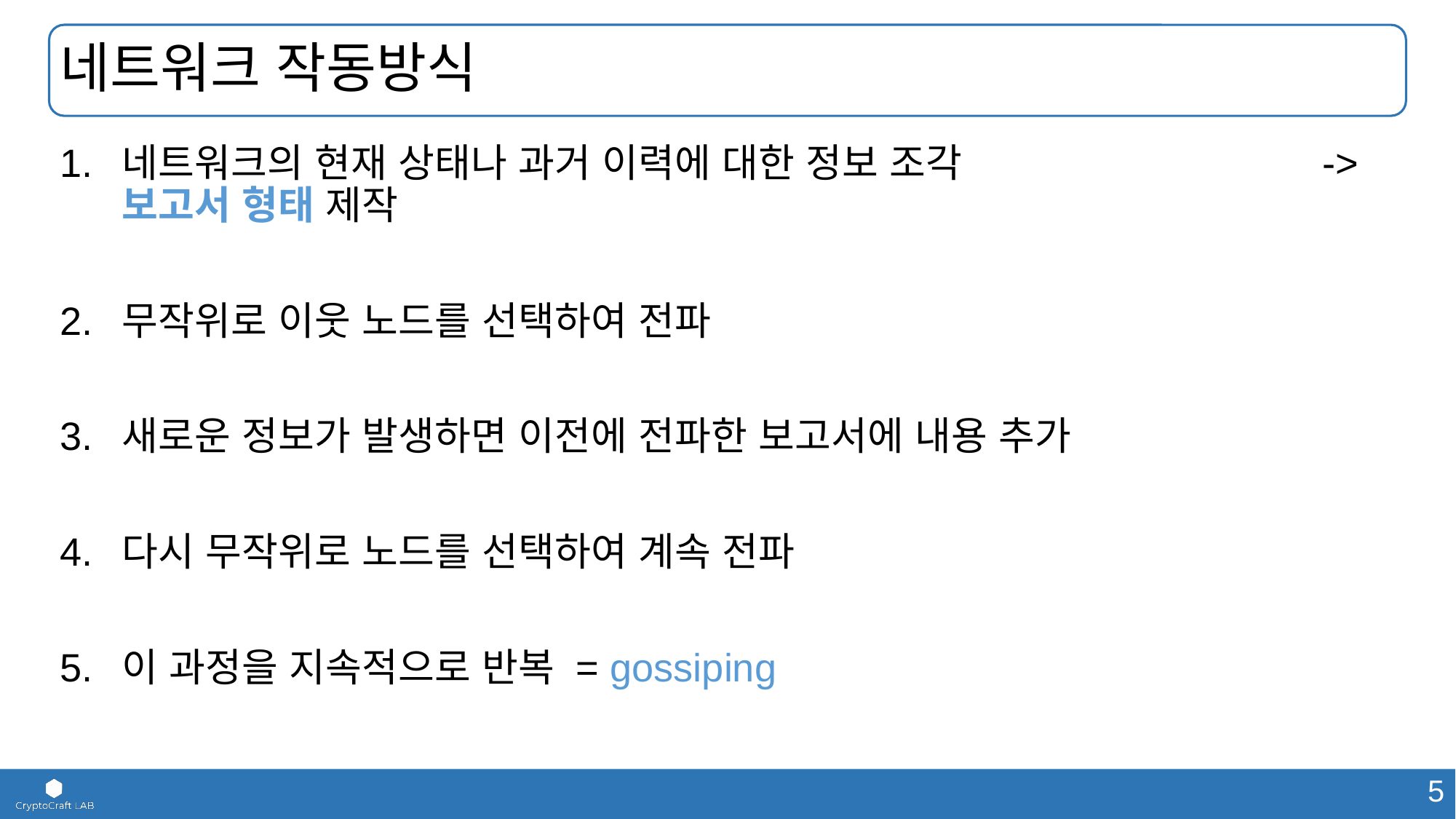

# 네트워크 작동방식
네트워크의 현재 상태나 과거 이력에 대한 정보 조각				->   보고서 형태 제작

무작위로 이웃 노드를 선택하여 전파

새로운 정보가 발생하면 이전에 전파한 보고서에 내용 추가

다시 무작위로 노드를 선택하여 계속 전파

이 과정을 지속적으로 반복 = gossiping